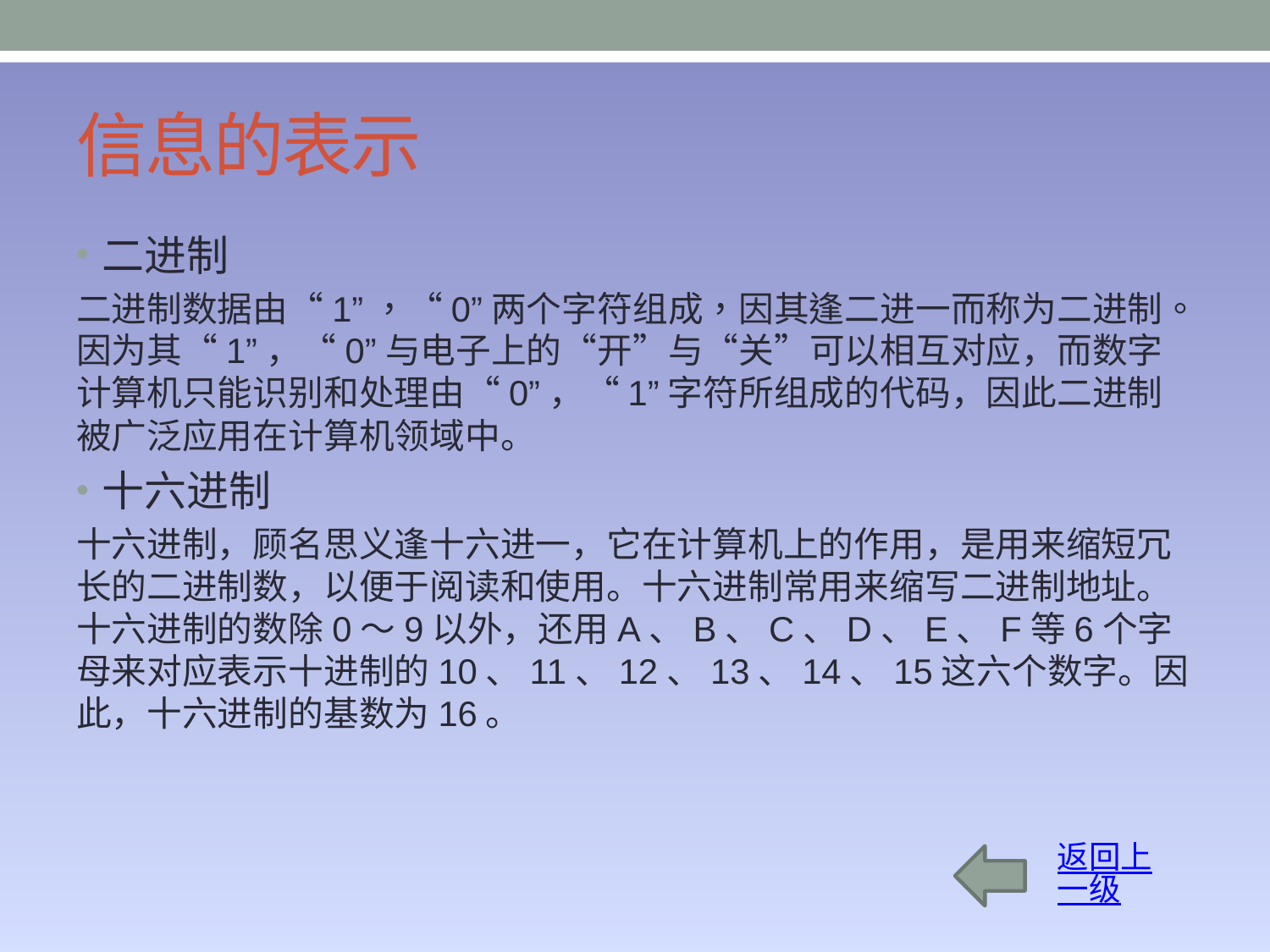

# 信息的表示
二进制
二进制数据由“1”，“0”两个字符组成，因其逢二进一而称为二进制。因为其“1”，“0”与电子上的“开”与“关”可以相互对应，而数字计算机只能识别和处理由“0”，“1”字符所组成的代码，因此二进制被广泛应用在计算机领域中。
十六进制
十六进制，顾名思义逢十六进一，它在计算机上的作用，是用来缩短冗长的二进制数，以便于阅读和使用。十六进制常用来缩写二进制地址。十六进制的数除0～9以外，还用A、B、C、D、E、F等6个字母来对应表示十进制的10、11、12、13、14、15这六个数字。因此，十六进制的基数为16。
返回上一级